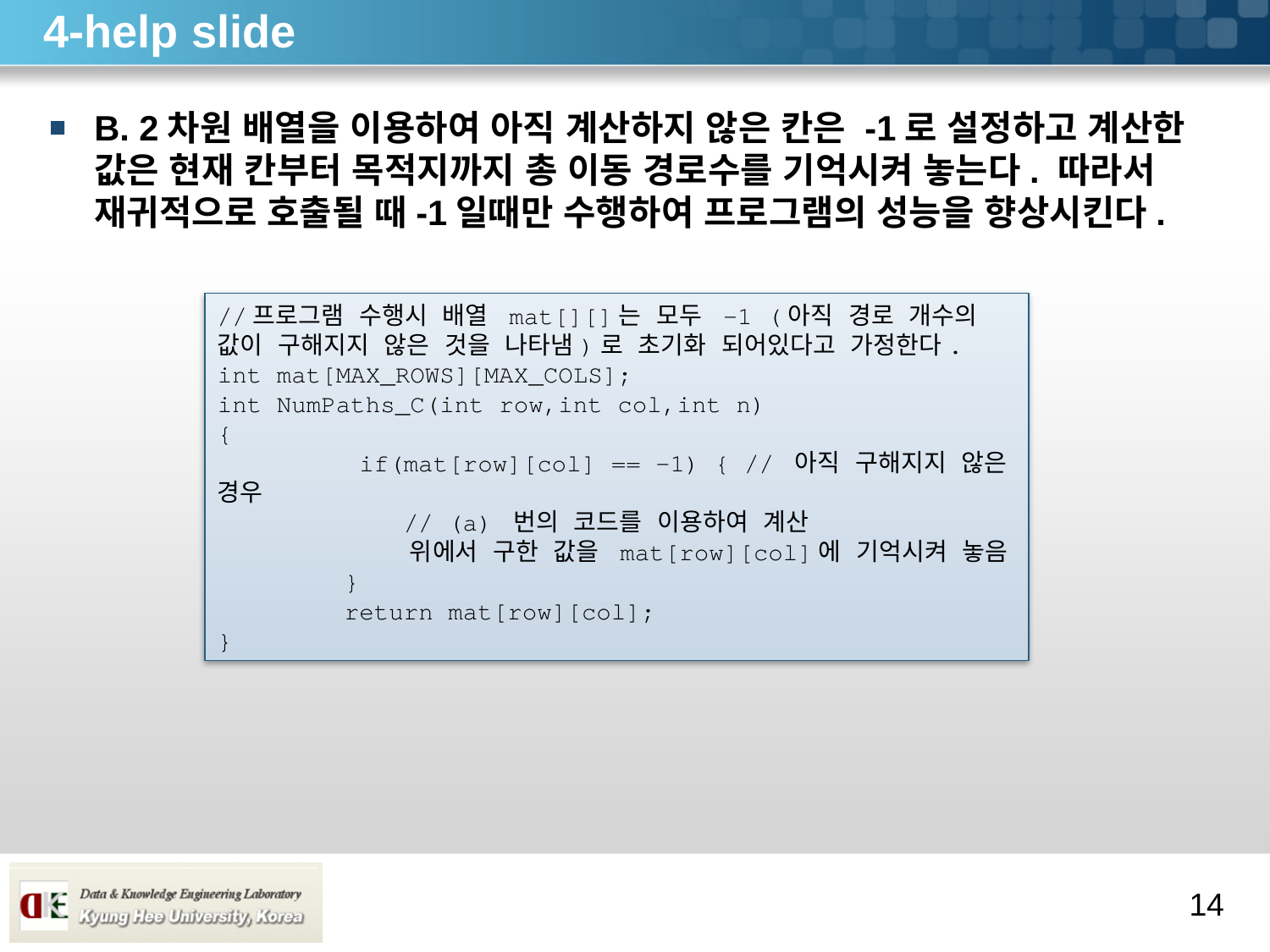

# 4-help slide
B. 2차원 배열을 이용하여 아직 계산하지 않은 칸은 -1로 설정하고 계산한 값은 현재 칸부터 목적지까지 총 이동 경로수를 기억시켜 놓는다. 따라서 재귀적으로 호출될 때-1일때만 수행하여 프로그램의 성능을 향상시킨다.
//프로그램 수행시 배열 mat[][]는 모두 -1 (아직 경로 개수의 값이 구해지지 않은 것을 나타냄)로 초기화 되어있다고 가정한다.
int mat[MAX_ROWS][MAX_COLS];
int NumPaths_C(int row,int col,int n)
{
	 if(mat[row][col] == -1) { // 아직 구해지지 않은 경우
	    // (a) 번의 코드를 이용하여 계산
	    위에서 구한 값을 mat[row][col]에 기억시켜 놓음
 	}
	return mat[row][col];
}